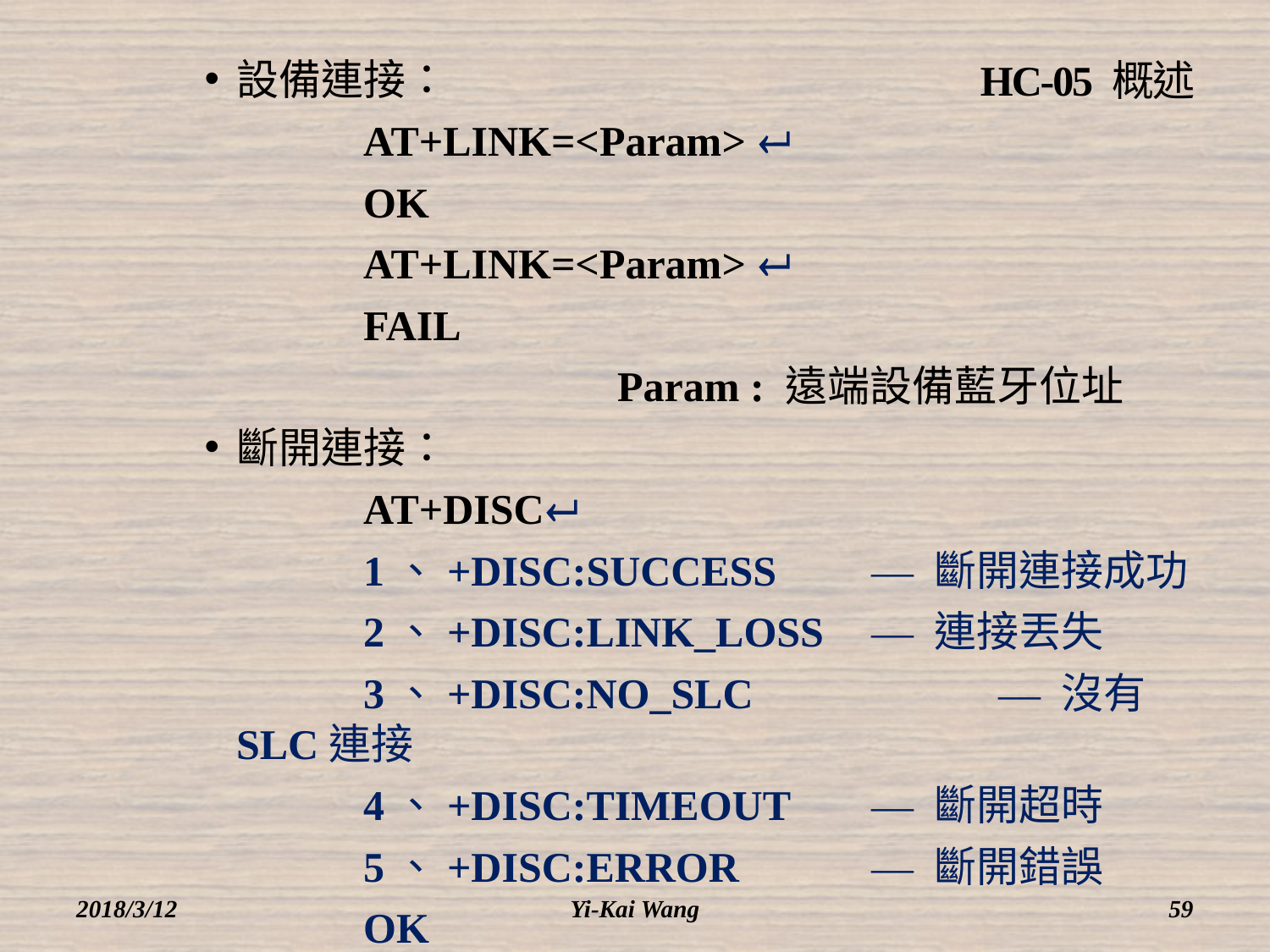

# HC-05 概述
設備連接：
		AT+LINK=<Param> ↵
		OK
		AT+LINK=<Param> ↵
		FAIL
 				Param : 遠端設備藍牙位址
斷開連接：
		AT+DISC↵
		1、+DISC:SUCCESS 	— 斷開連接成功
		2、+DISC:LINK_LOSS	— 連接丟失
		3、+DISC:NO_SLC		— 沒有SLC連接
		4、+DISC:TIMEOUT	— 斷開超時
		5、+DISC:ERROR		— 斷開錯誤
		OK
2018/3/12
Yi-Kai Wang
59